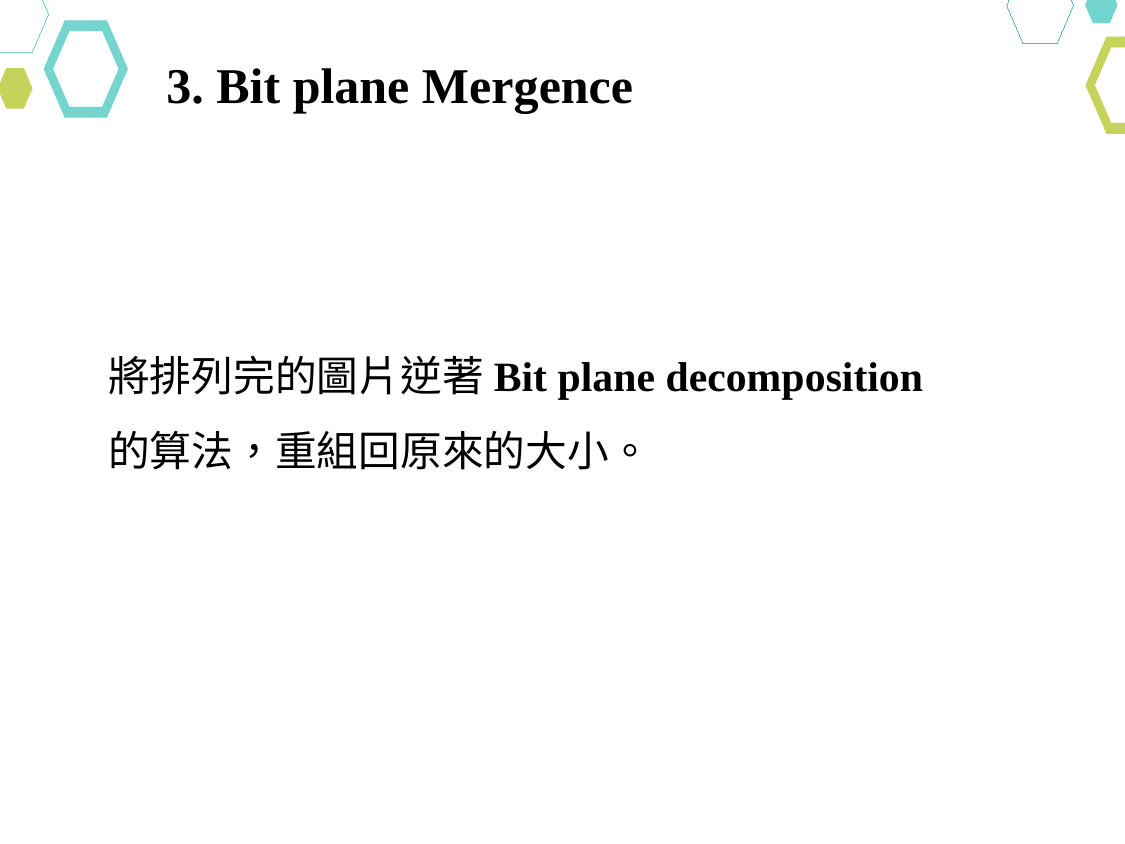

3. Bit plane Mergence
將排列完的圖片逆著Bit plane decomposition
的算法，重組回原來的大小。